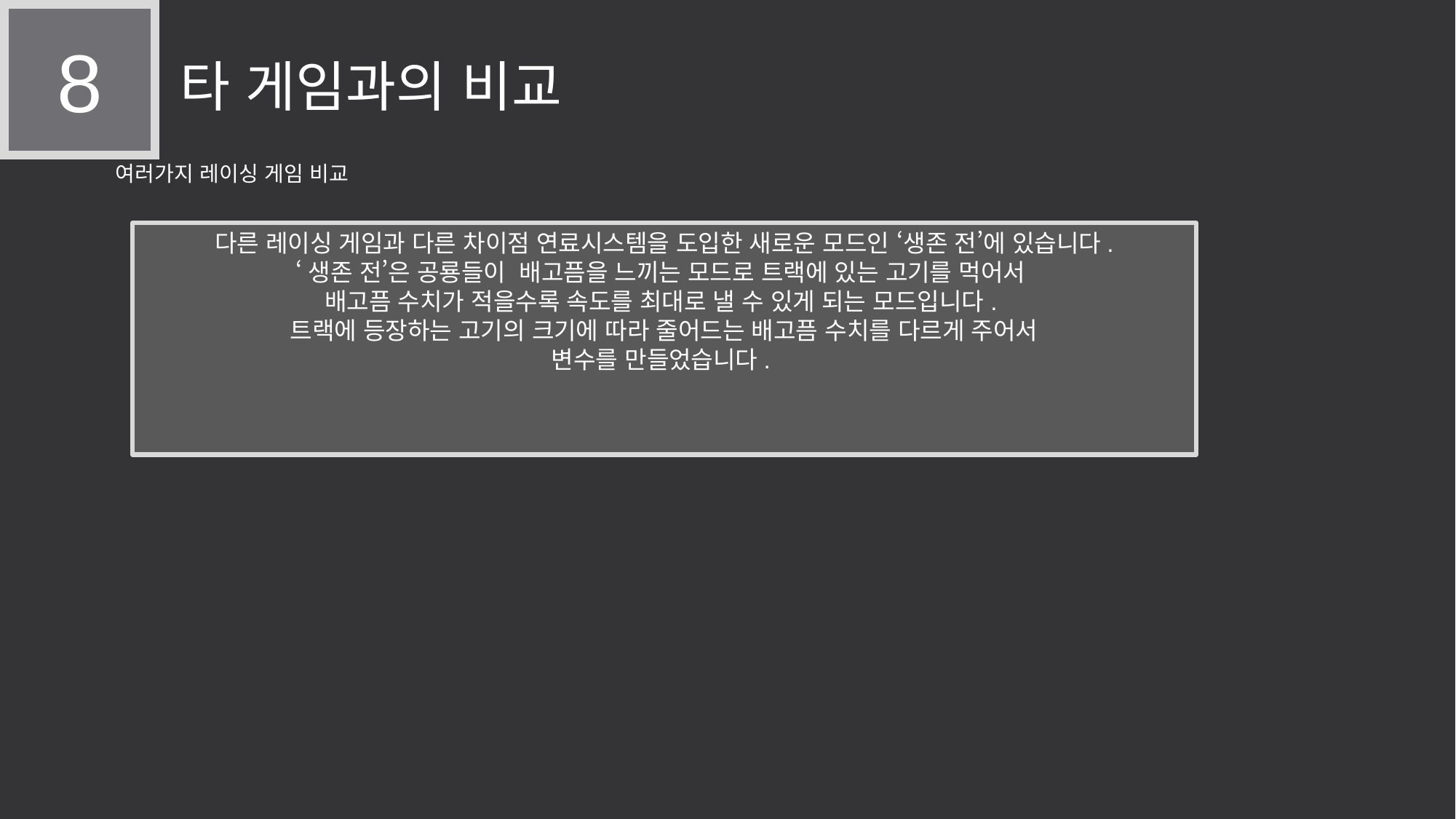

8
타 게임과의 비교
여러가지 레이싱 게임 비교
다른 레이싱 게임과 다른 차이점 연료시스템을 도입한 새로운 모드인 ‘생존 전’에 있습니다.
‘생존 전’은 공룡들이  배고픔을 느끼는 모드로 트랙에 있는 고기를 먹어서
배고픔 수치가 적을수록 속도를 최대로 낼 수 있게 되는 모드입니다.
트랙에 등장하는 고기의 크기에 따라 줄어드는 배고픔 수치를 다르게 주어서
변수를 만들었습니다.